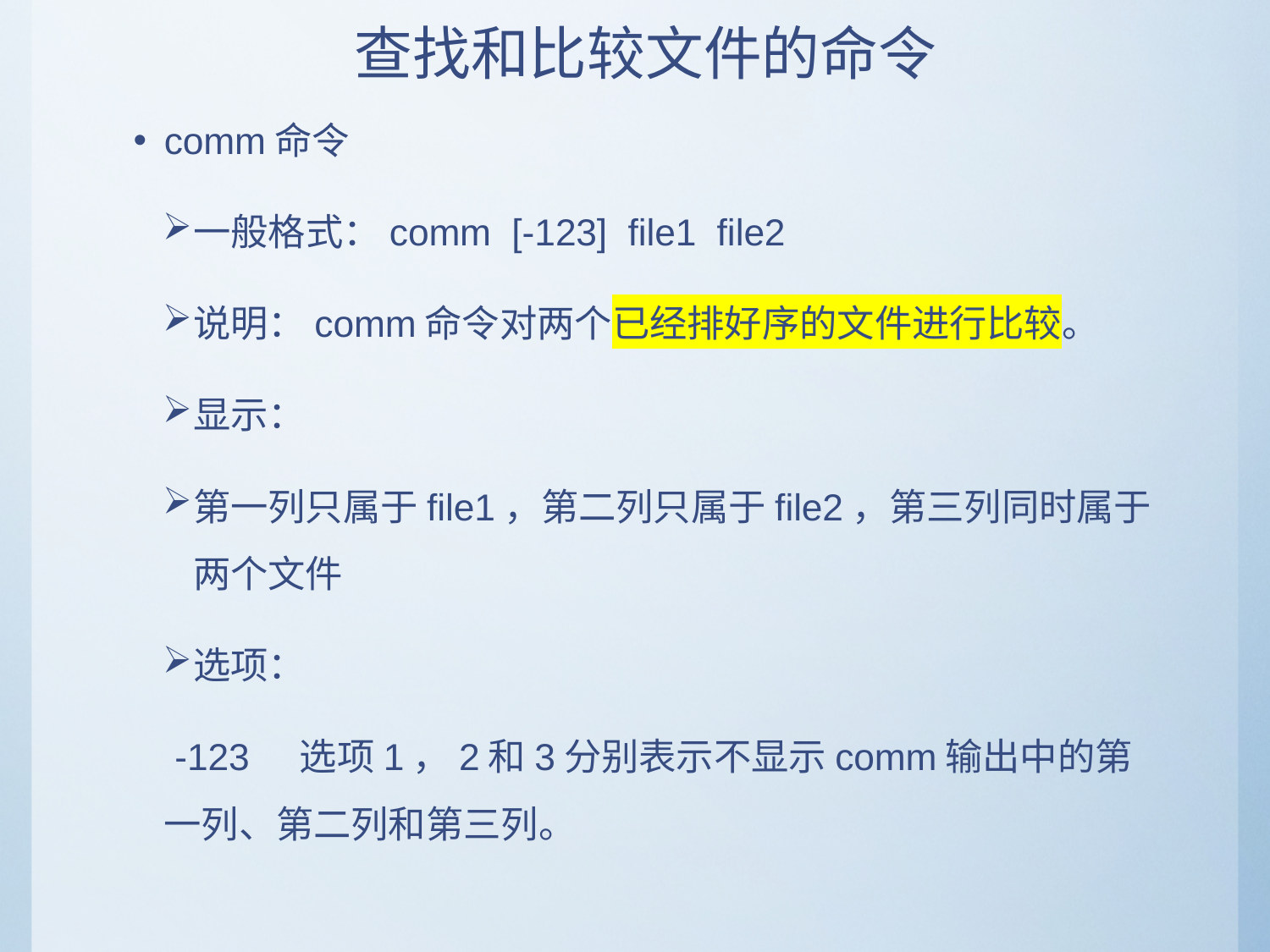

# 查找和比较文件的命令
comm命令
一般格式：comm  [-123]  file1  file2
说明：comm命令对两个已经排好序的文件进行比较。
显示：
第一列只属于file1，第二列只属于file2，第三列同时属于两个文件
选项：
    -123    选项1，2和3分别表示不显示comm输出中的第一列、第二列和第三列。